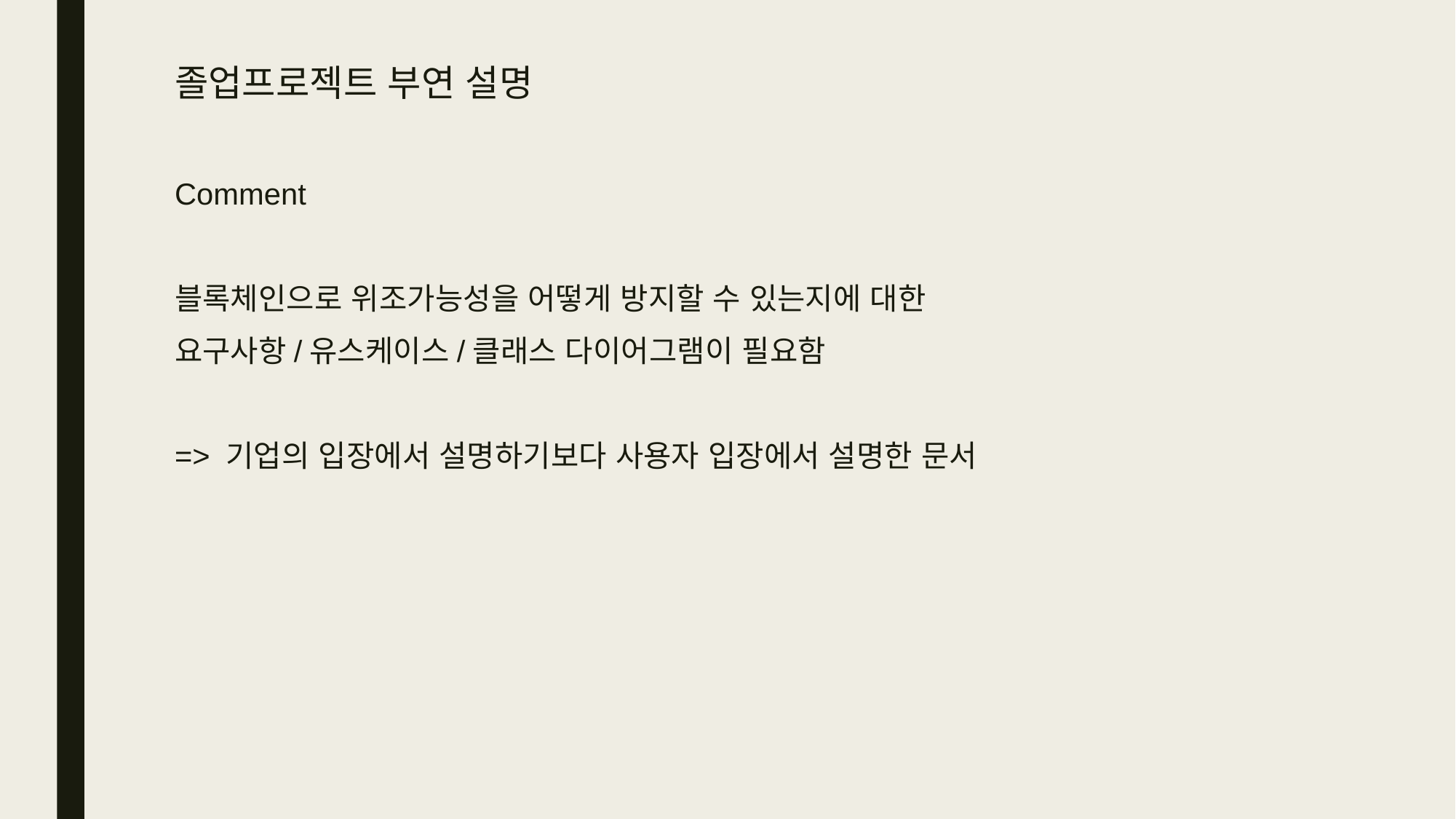

# 졸업프로젝트 부연 설명
Comment

블록체인으로 위조가능성을 어떻게 방지할 수 있는지에 대한
요구사항/유스케이스/클래스 다이어그램이 필요함

=> 기업의 입장에서 설명하기보다 사용자 입장에서 설명한 문서